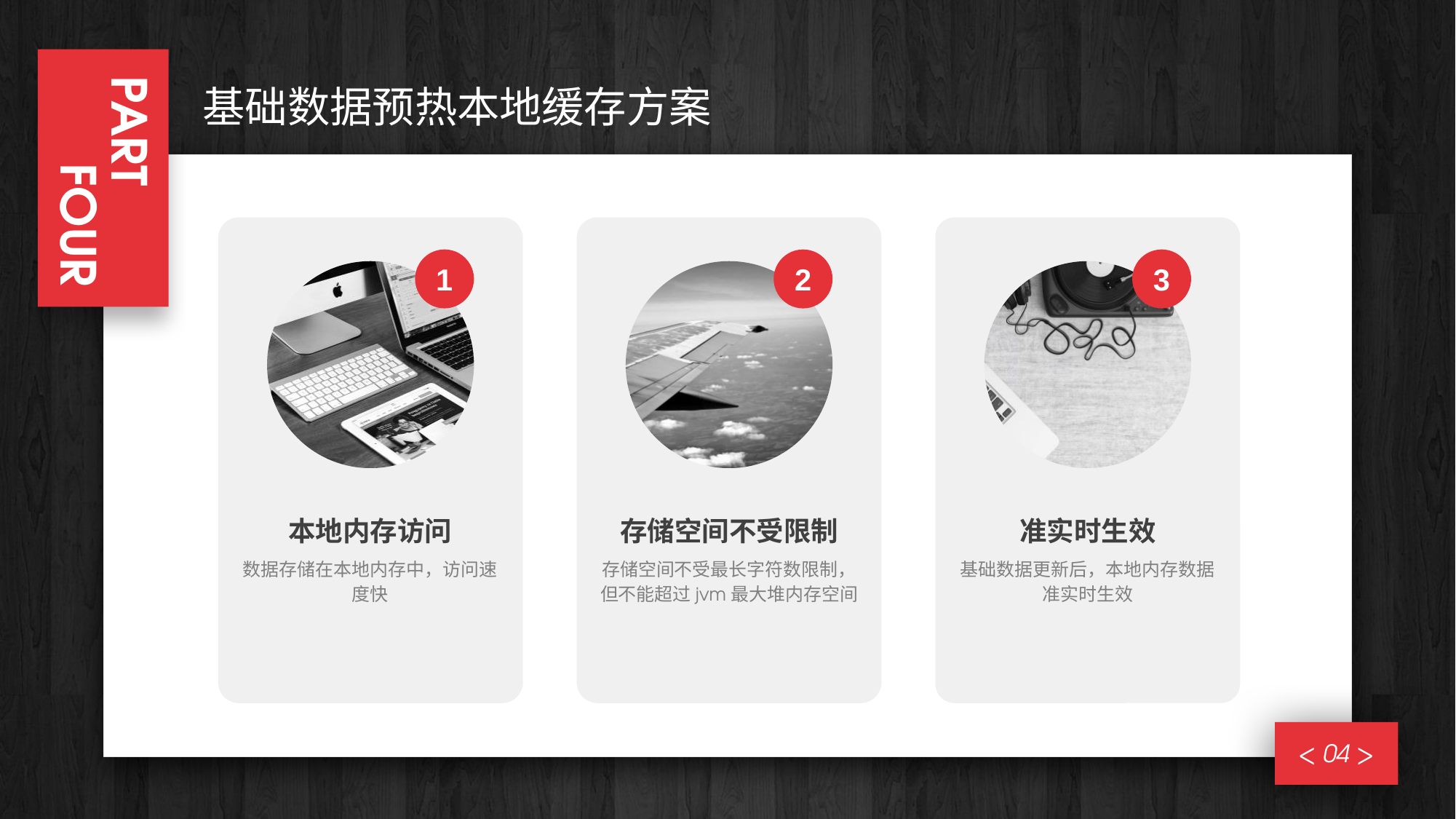

基础数据预热本地缓存方案

1

本地内存访问
数据存储在本地内存中，访问速度快

2

存储空间不受限制
存储空间不受最长字符数限制，但不能超过jvm最大堆内存空间

3

准实时生效
基础数据更新后，本地内存数据准实时生效